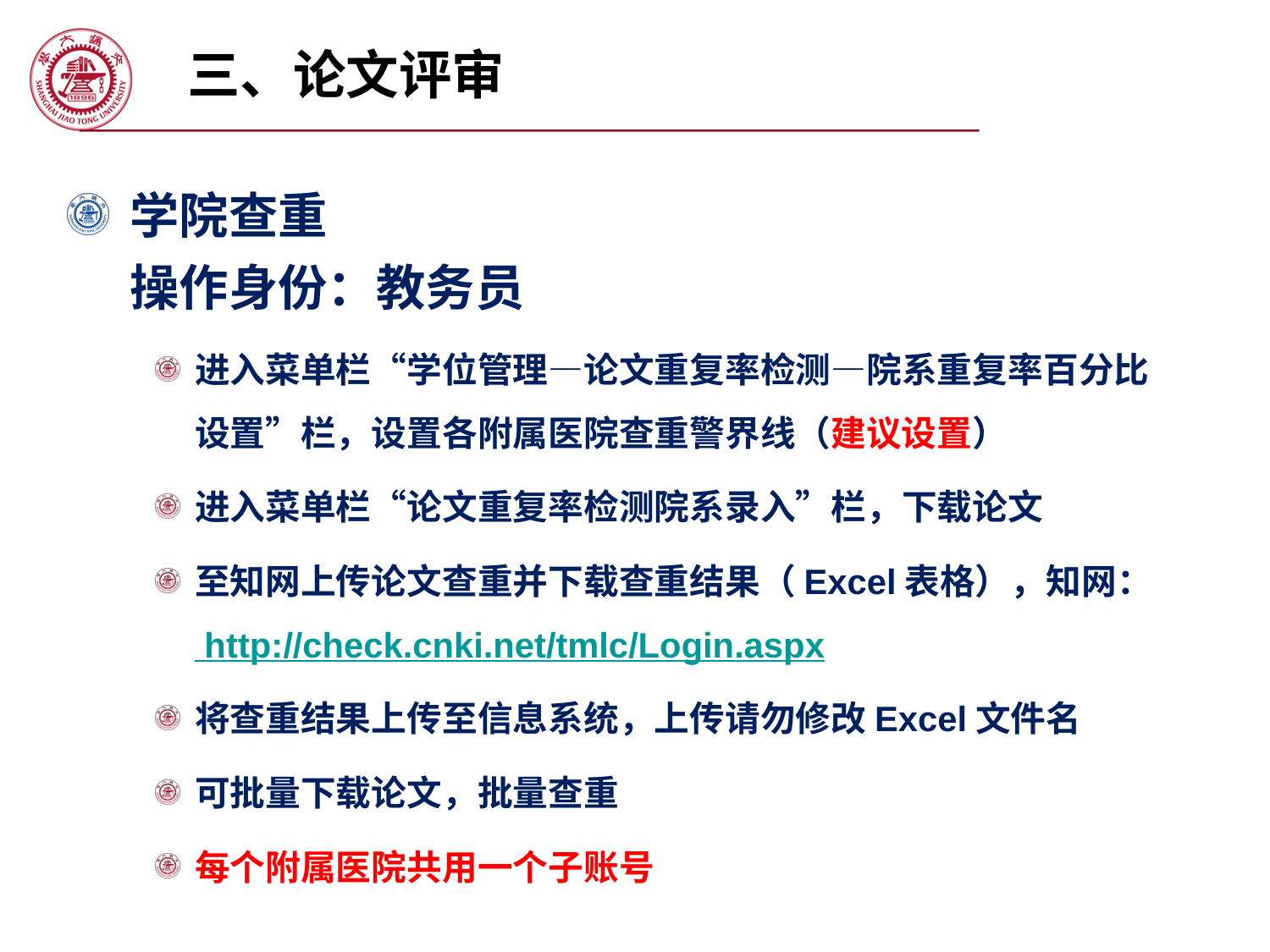

三、论文评审
学院查重
	操作身份：教务员
进入菜单栏“学位管理—论文重复率检测—院系重复率百分比设置”栏，设置各附属医院查重警界线（建议设置）
进入菜单栏“论文重复率检测院系录入”栏，下载论文
至知网上传论文查重并下载查重结果（Excel表格），知网： http://check.cnki.net/tmlc/Login.aspx
将查重结果上传至信息系统，上传请勿修改Excel文件名
可批量下载论文，批量查重
每个附属医院共用一个子账号